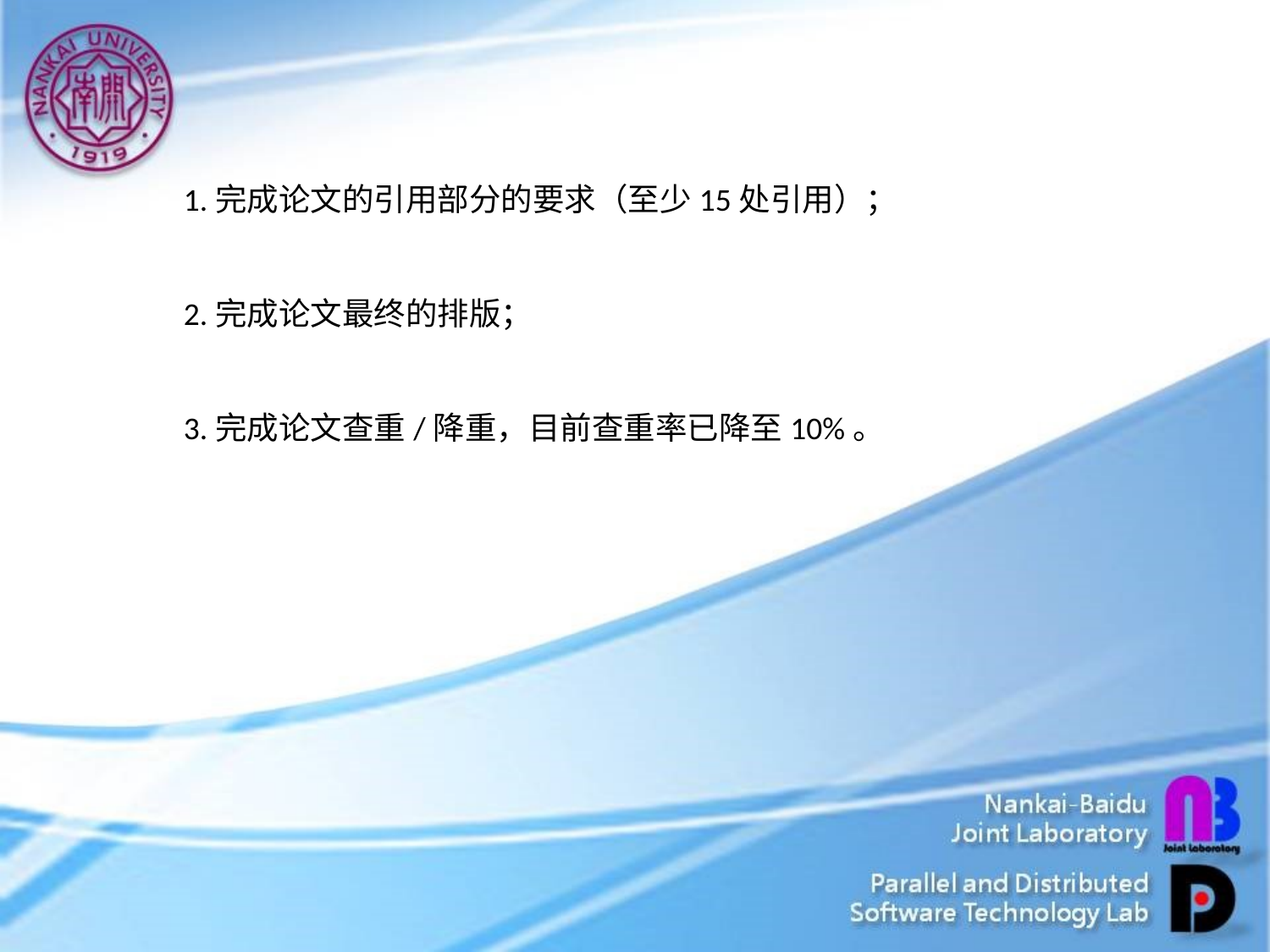

1.完成论文的引用部分的要求（至少15处引用）；

2.完成论文最终的排版；

3.完成论文查重/降重，目前查重率已降至10%。